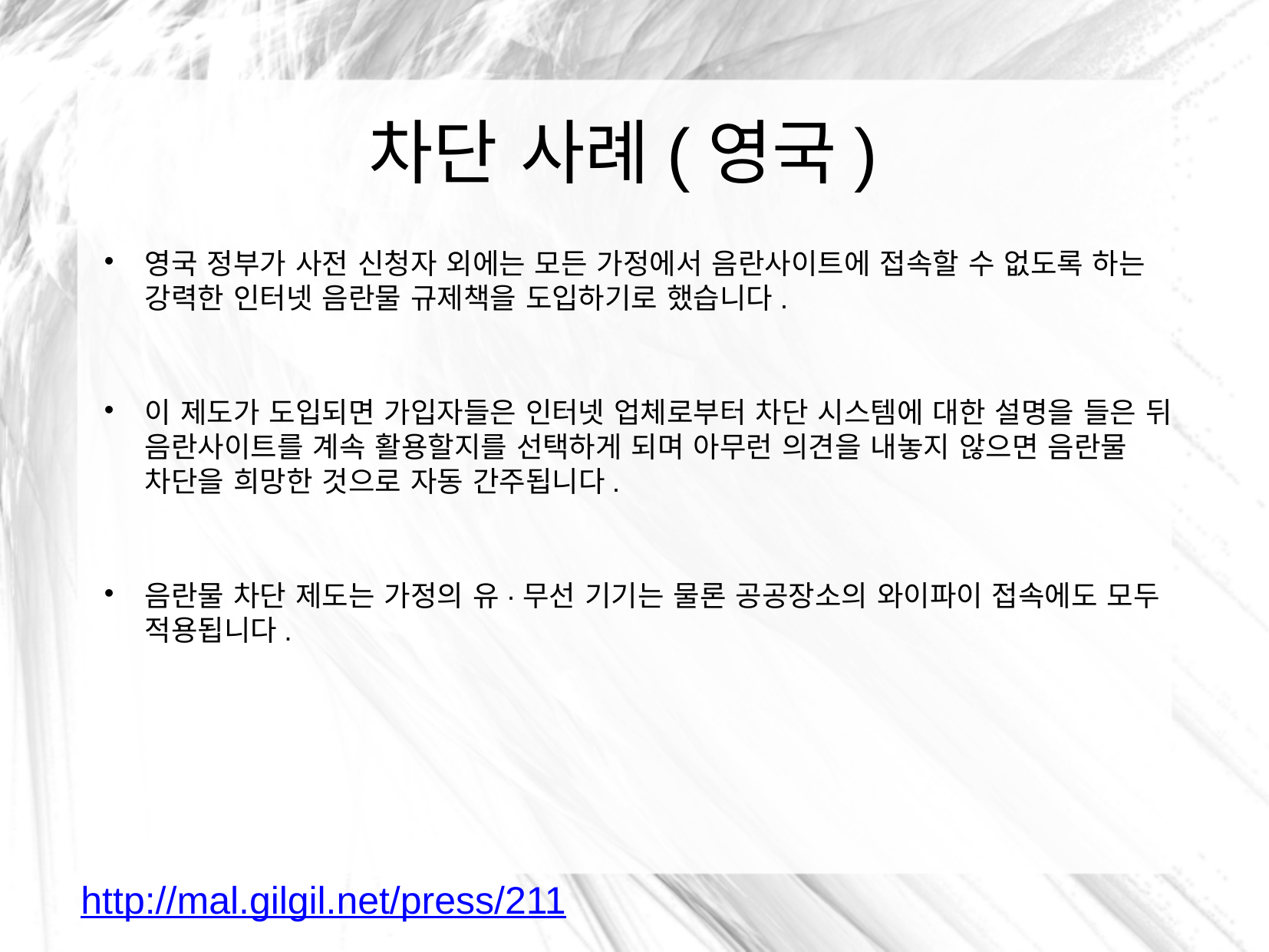

차단 사례(영국)
영국 정부가 사전 신청자 외에는 모든 가정에서 음란사이트에 접속할 수 없도록 하는 강력한 인터넷 음란물 규제책을 도입하기로 했습니다.

이 제도가 도입되면 가입자들은 인터넷 업체로부터 차단 시스템에 대한 설명을 들은 뒤 음란사이트를 계속 활용할지를 선택하게 되며 아무런 의견을 내놓지 않으면 음란물 차단을 희망한 것으로 자동 간주됩니다.

음란물 차단 제도는 가정의 유·무선 기기는 물론 공공장소의 와이파이 접속에도 모두 적용됩니다.
http://mal.gilgil.net/press/211